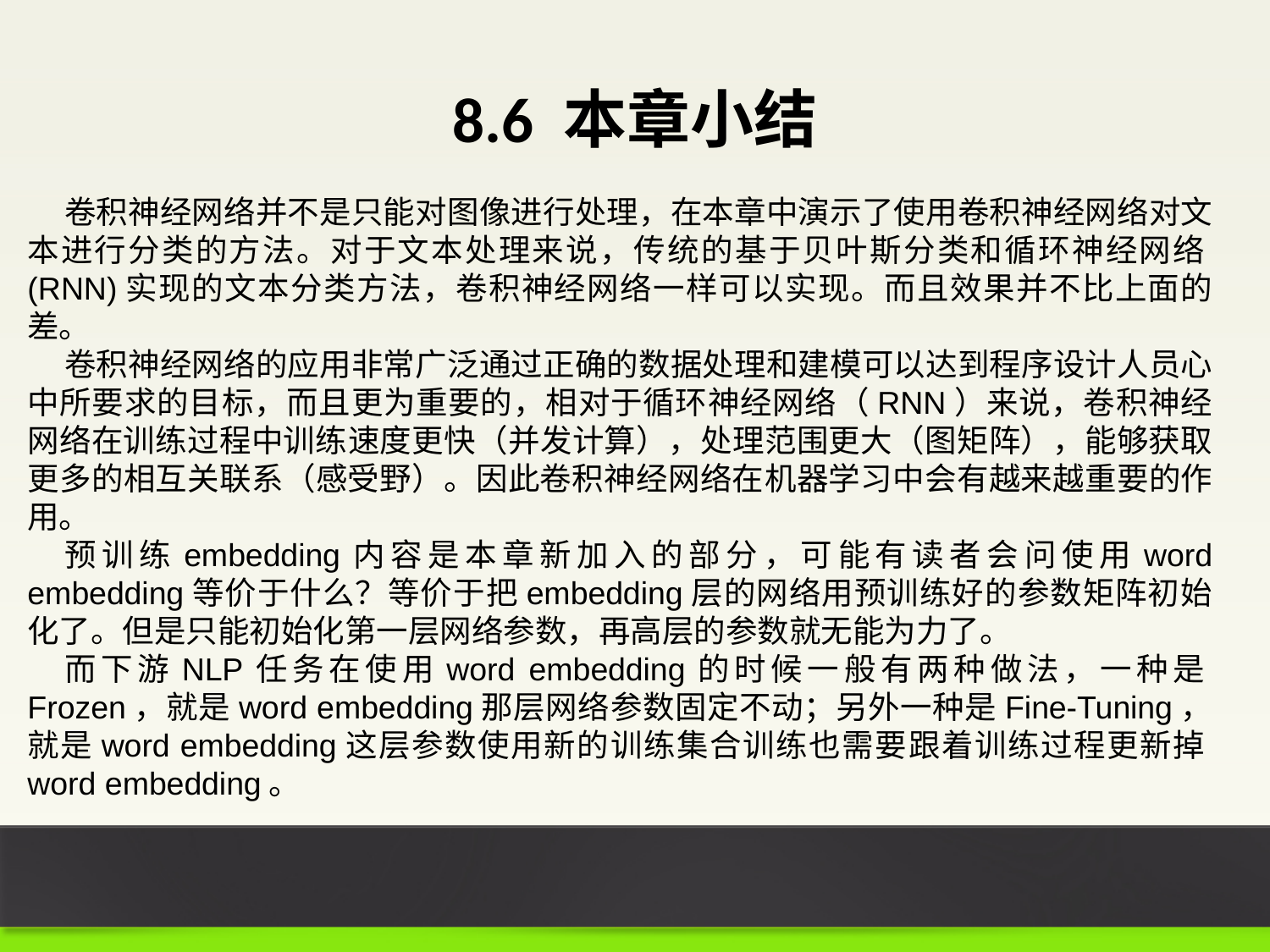

# 8.6 本章小结
卷积神经网络并不是只能对图像进行处理，在本章中演示了使用卷积神经网络对文本进行分类的方法。对于文本处理来说，传统的基于贝叶斯分类和循环神经网络(RNN)实现的文本分类方法，卷积神经网络一样可以实现。而且效果并不比上面的差。
卷积神经网络的应用非常广泛通过正确的数据处理和建模可以达到程序设计人员心中所要求的目标，而且更为重要的，相对于循环神经网络（RNN）来说，卷积神经网络在训练过程中训练速度更快（并发计算），处理范围更大（图矩阵），能够获取更多的相互关联系（感受野）。因此卷积神经网络在机器学习中会有越来越重要的作用。
预训练embedding内容是本章新加入的部分，可能有读者会问使用word embedding等价于什么？等价于把embedding层的网络用预训练好的参数矩阵初始化了。但是只能初始化第一层网络参数，再高层的参数就无能为力了。
而下游NLP任务在使用word embedding的时候一般有两种做法，一种是Frozen，就是word embedding那层网络参数固定不动；另外一种是Fine-Tuning，就是word embedding这层参数使用新的训练集合训练也需要跟着训练过程更新掉word embedding。